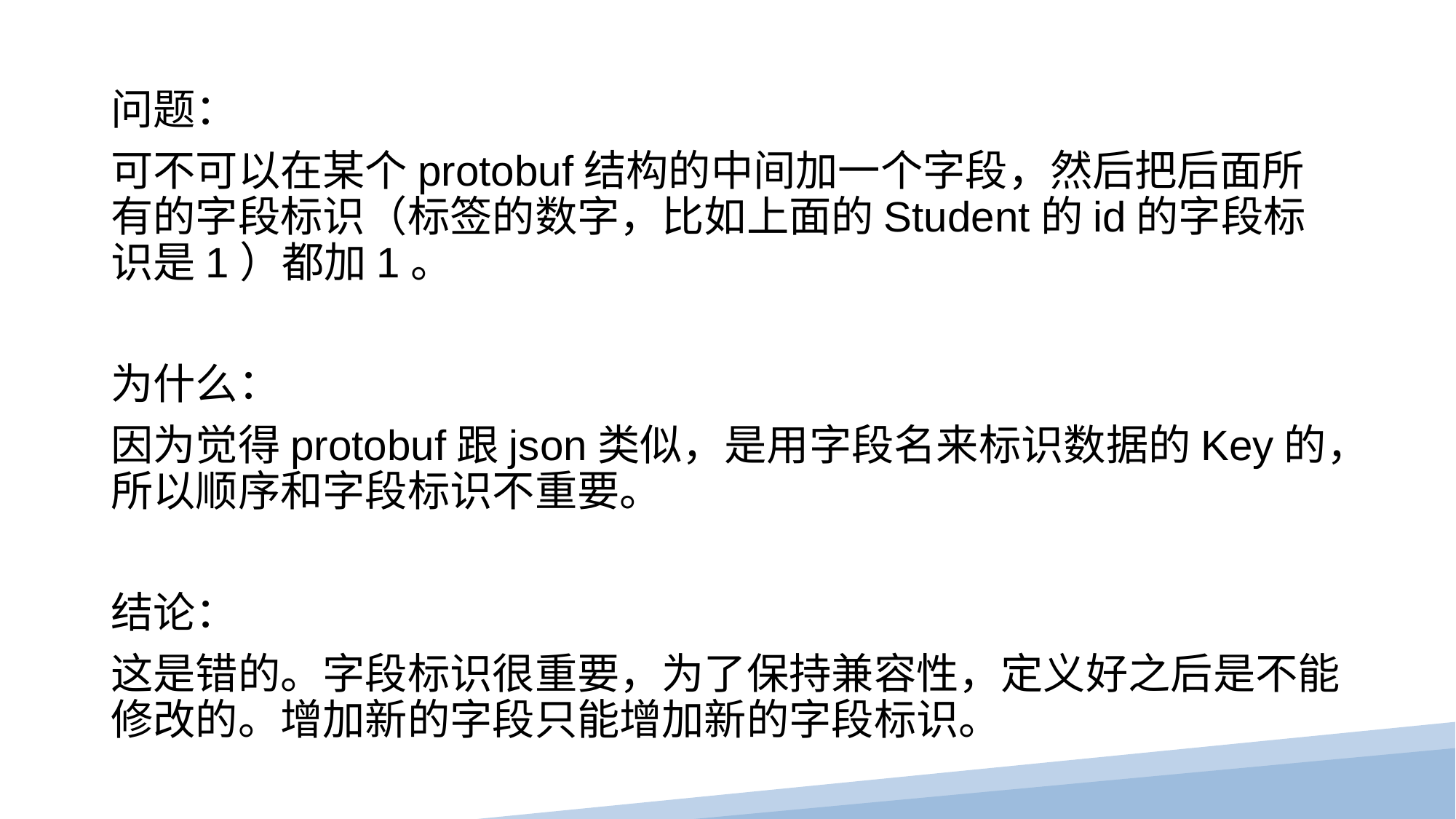

问题：
可不可以在某个protobuf结构的中间加一个字段，然后把后面所有的字段标识（标签的数字，比如上面的Student的id的字段标识是1）都加1。

为什么：
因为觉得protobuf跟json类似，是用字段名来标识数据的Key的，所以顺序和字段标识不重要。

结论：
这是错的。字段标识很重要，为了保持兼容性，定义好之后是不能修改的。增加新的字段只能增加新的字段标识。